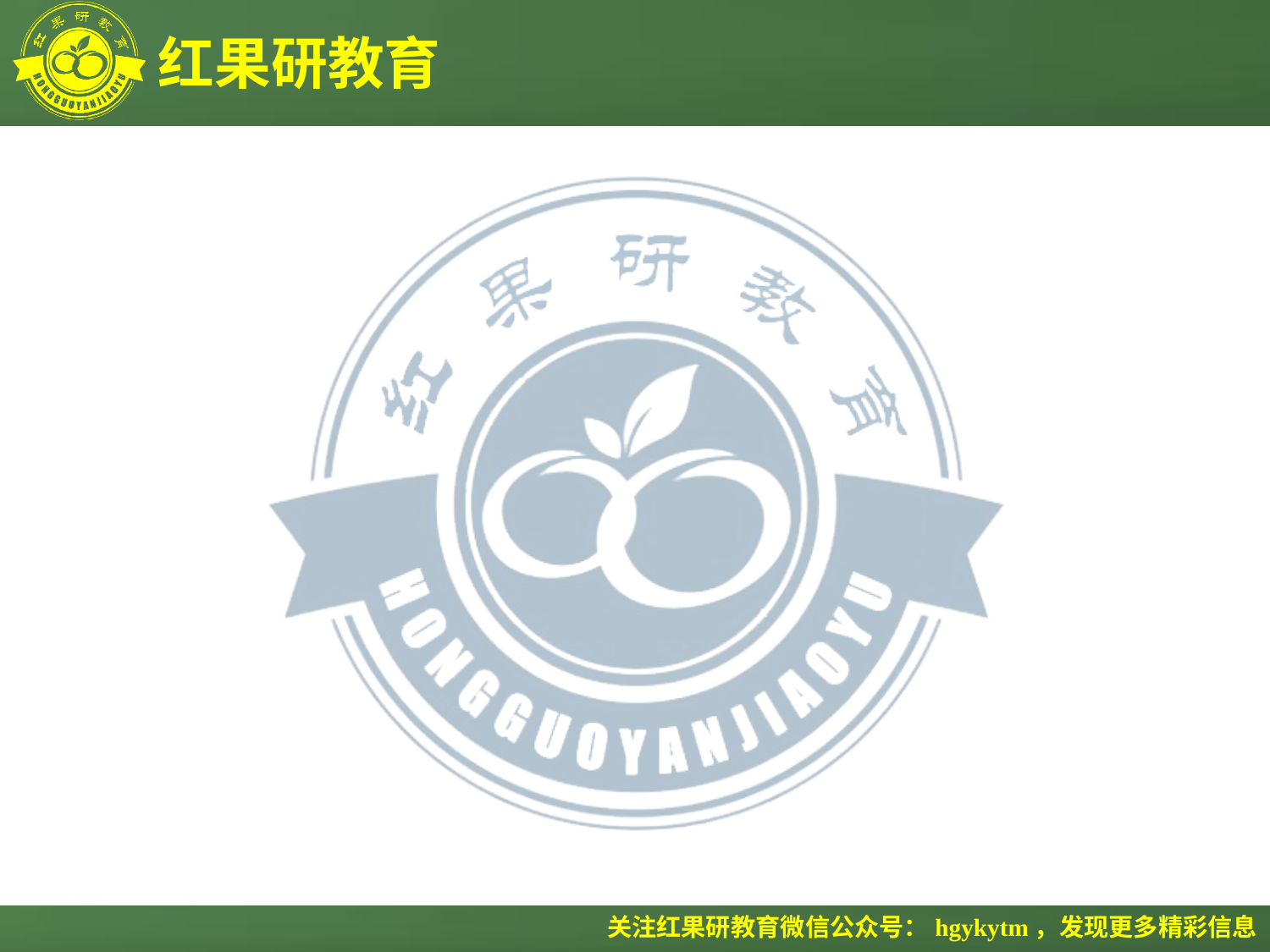

#
注意：
(1)C语言的数组定义下标从0开始。
(2) 数组的处理相比其它复杂的结构要简单。
① 数组中各元素具有统一的类型；
② 数组元素的下标一般具有固定的上界和下界，即数组一旦被定义，它的维数和维界就不再改变。
③数组的基本操作比较简单。